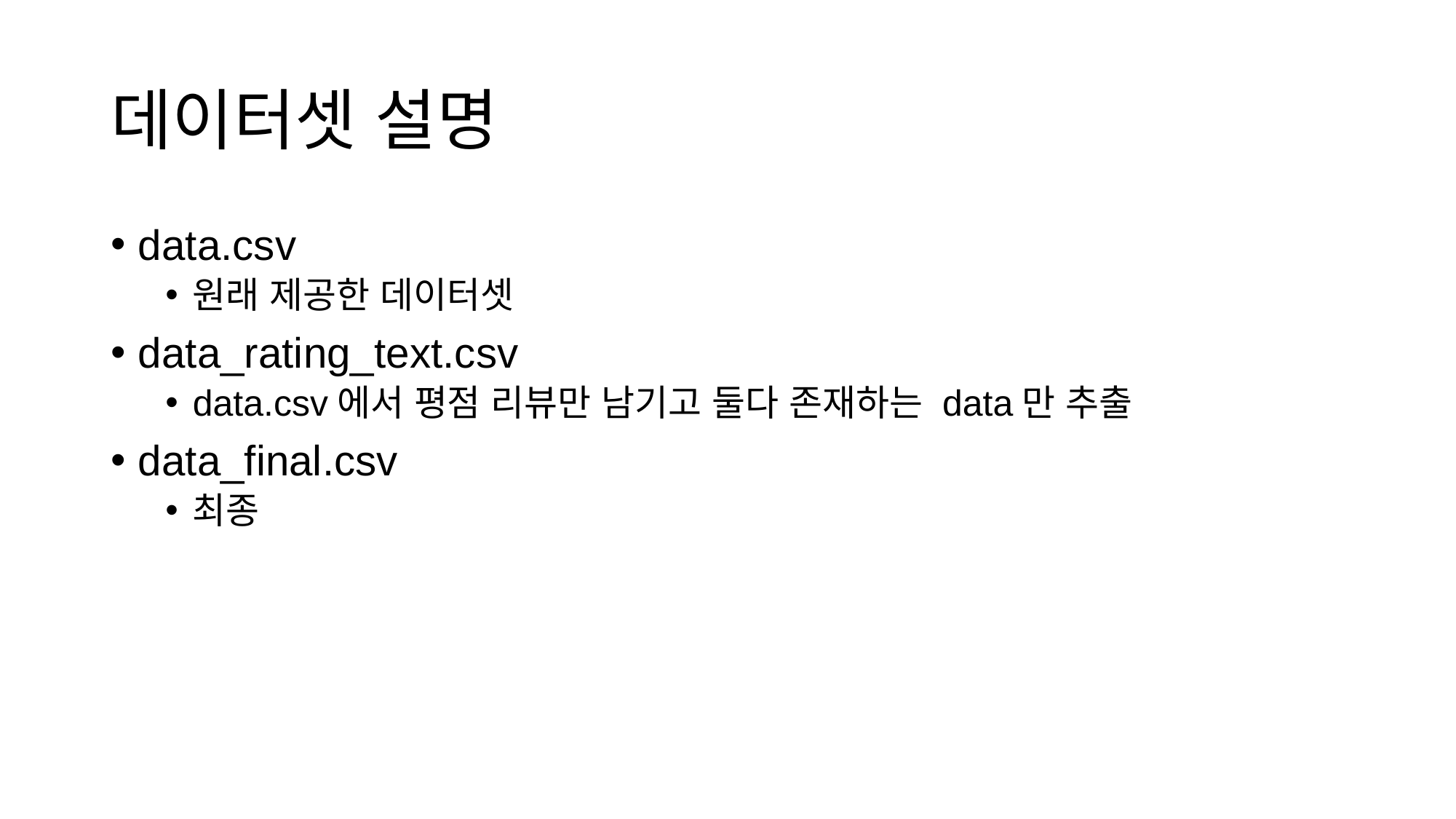

# 데이터셋 설명
data.csv
원래 제공한 데이터셋
data_rating_text.csv
data.csv에서 평점 리뷰만 남기고 둘다 존재하는 data만 추출
data_final.csv
최종